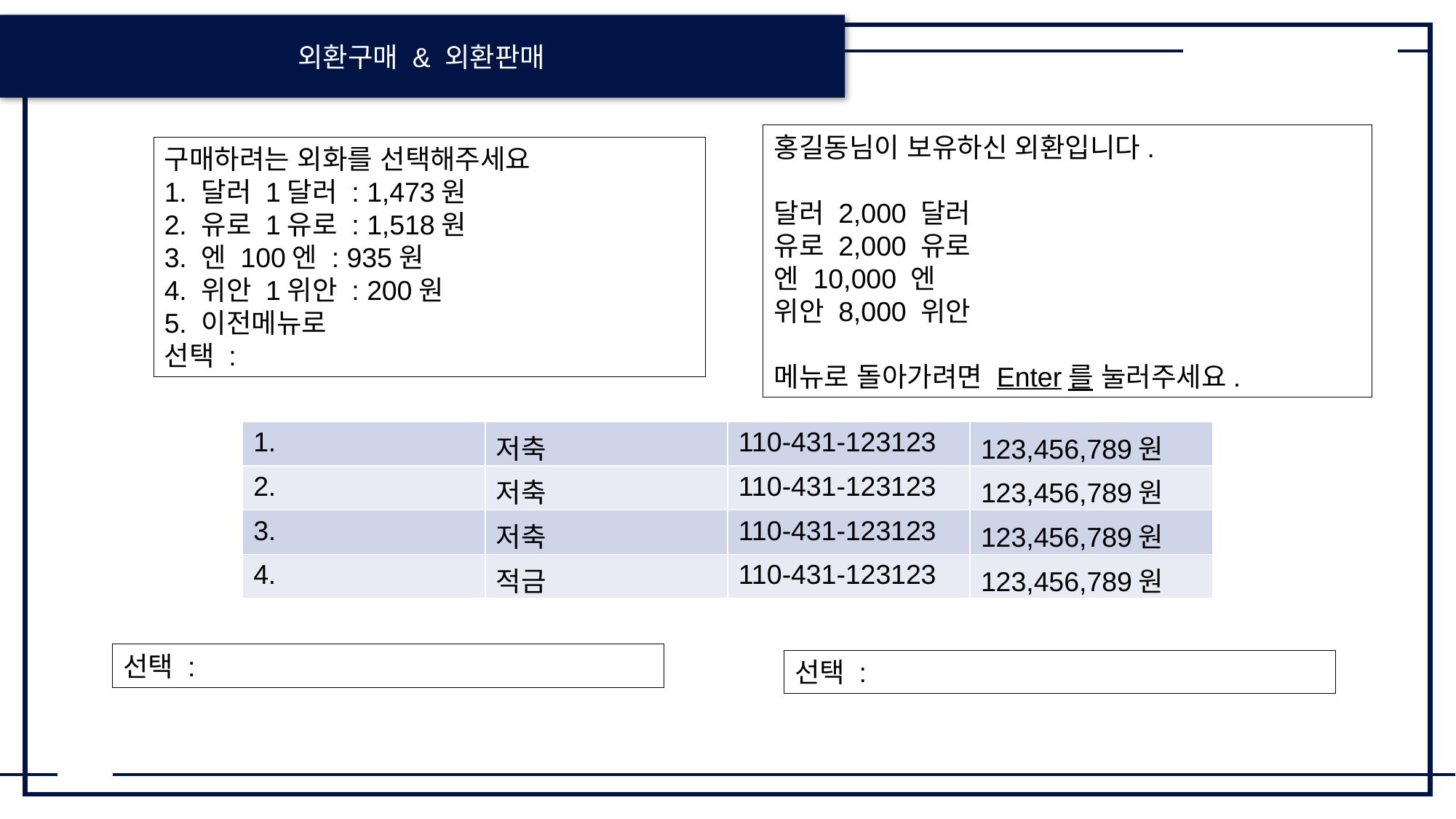

외환구매 & 외환판매

홍길동님이 보유하신 외환입니다.

달러 2,000 달러
유로 2,000 유로
엔 10,000 엔
위안 8,000 위안

메뉴로 돌아가려면 Enter를 눌러주세요.
구매하려는 외화를 선택해주세요
1. 달러 1달러 : 1,473원
2. 유로 1유로 : 1,518원
3. 엔 100엔 : 935원
4. 위안 1위안 : 200원
5. 이전메뉴로
선택 :
| 1. | 저축 | 110-431-123123 | 123,456,789원 |
| --- | --- | --- | --- |
| 2. | 저축 | 110-431-123123 | 123,456,789원 |
| 3. | 저축 | 110-431-123123 | 123,456,789원 |
| 4. | 적금 | 110-431-123123 | 123,456,789원 |
선택 :
선택 :